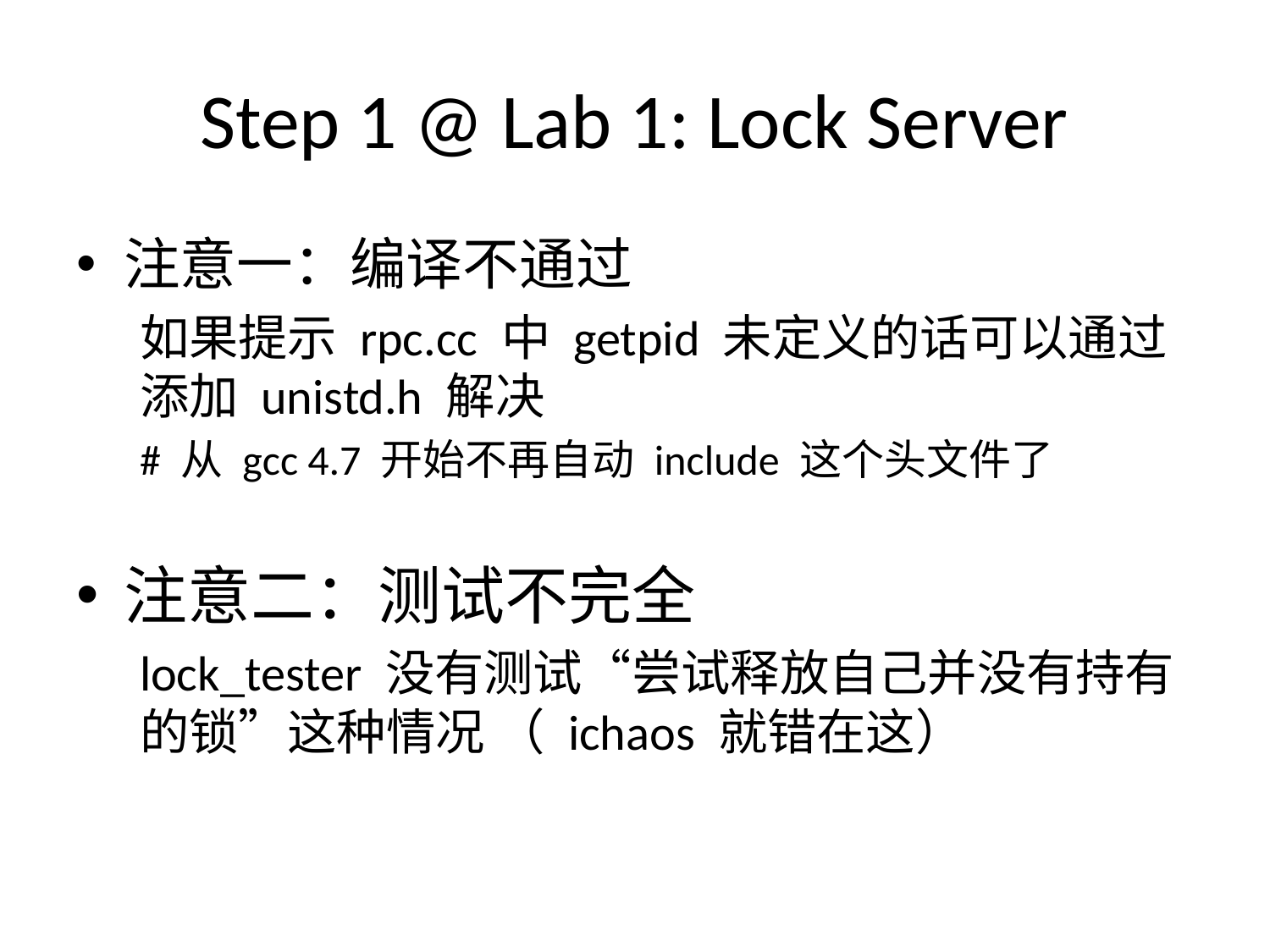

# Step 1 @ Lab 1: Lock Server
注意一：编译不通过
如果提示 rpc.cc 中 getpid 未定义的话可以通过添加 unistd.h 解决
# 从 gcc 4.7 开始不再自动 include 这个头文件了

注意二：测试不完全
lock_tester 没有测试“尝试释放自己并没有持有的锁”这种情况 （ ichaos 就错在这）